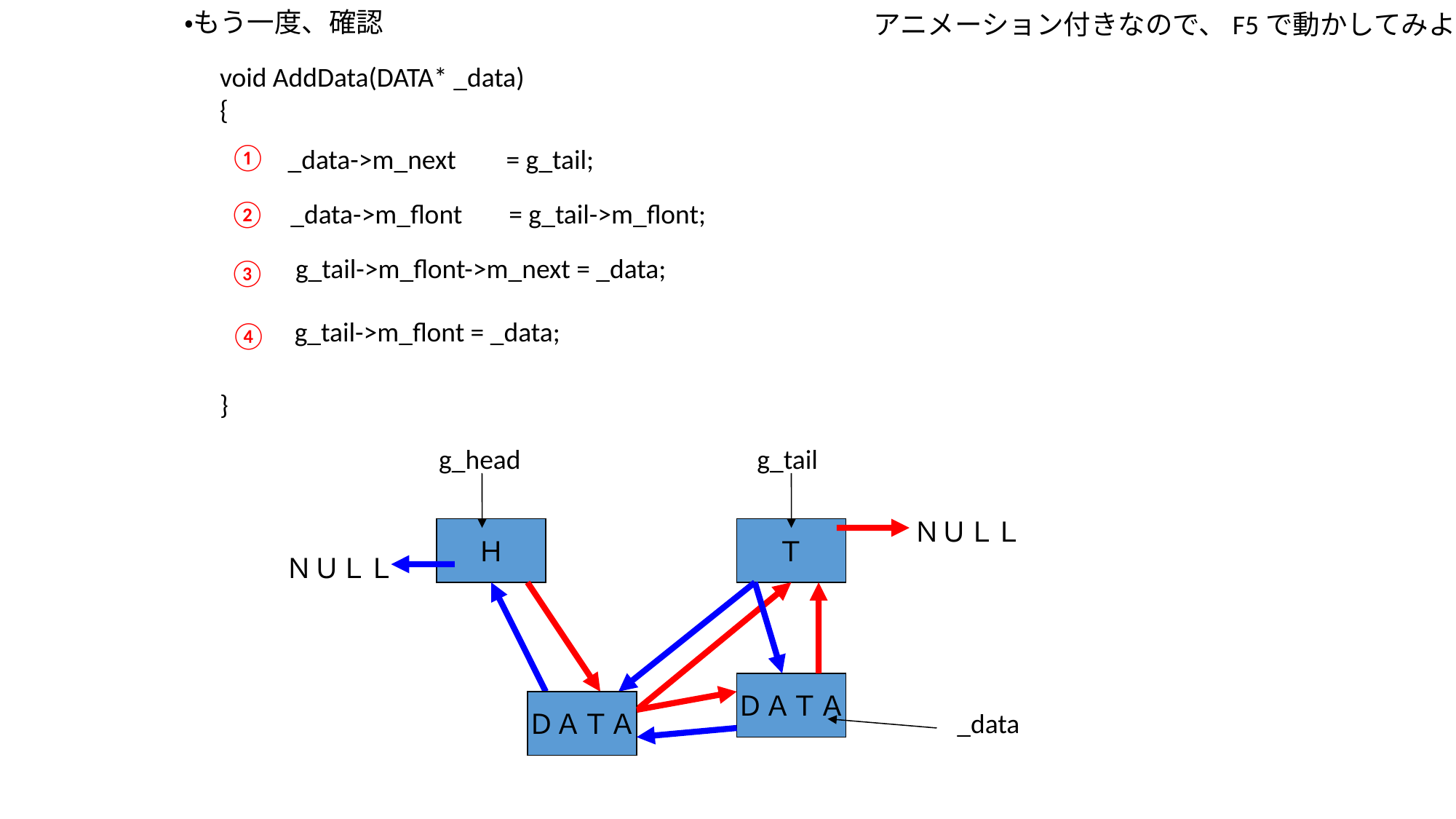

・もう一度、確認
アニメーション付きなので、F5で動かしてみよう
void AddData(DATA* _data)
{

}
①
_data->m_next	= g_tail;
②
_data->m_flont	= g_tail->m_flont;
g_tail->m_flont->m_next = _data;
③
g_tail->m_flont = _data;
④
g_head
g_tail

ＮＵＬＬ
Ｈ
Ｔ

ＮＵＬＬ

ＤＡＴＡ
ＤＡＴＡ

_data